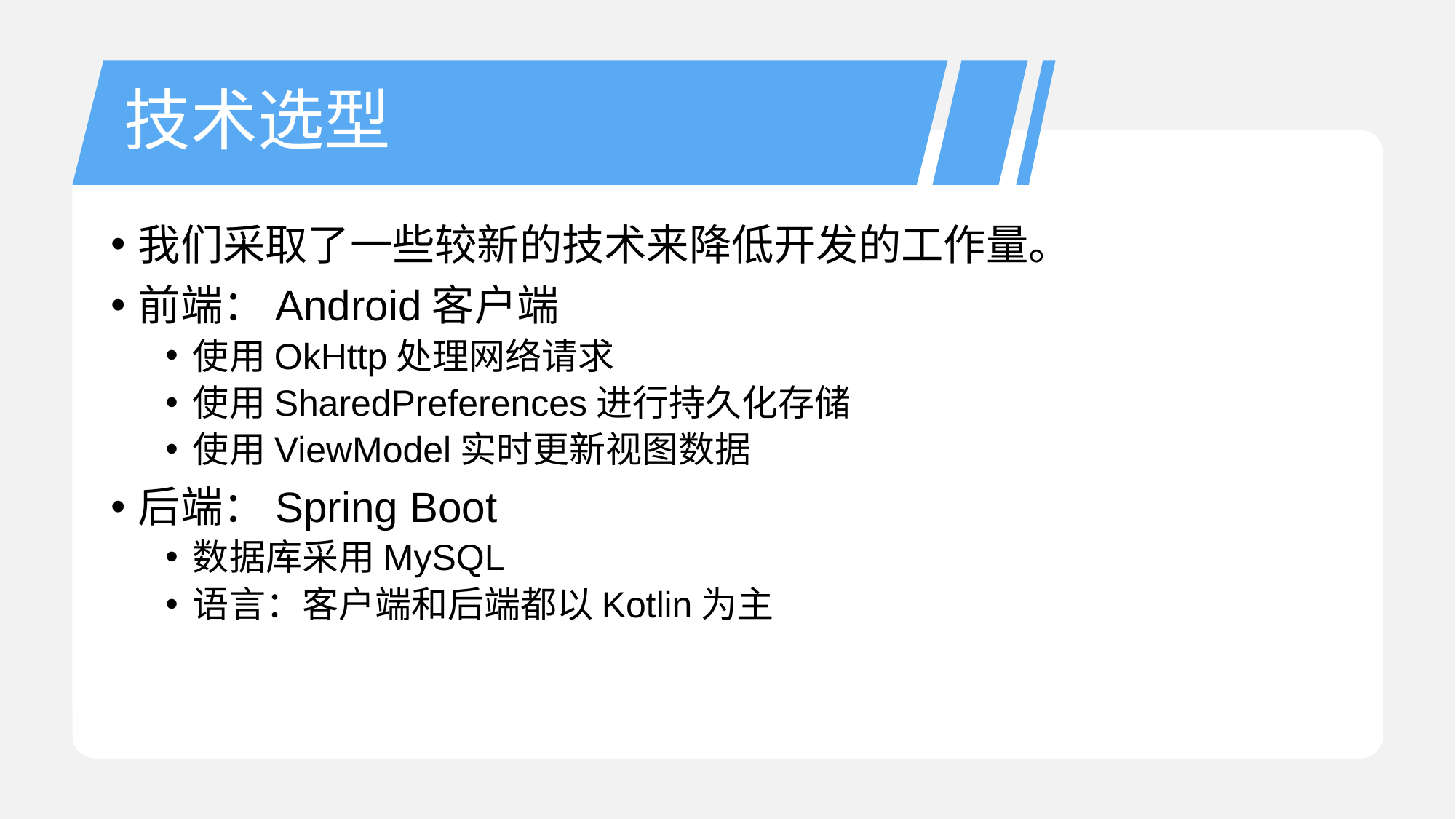

# 技术选型
我们采取了一些较新的技术来降低开发的工作量。
前端：Android客户端
使用OkHttp处理网络请求
使用SharedPreferences进行持久化存储
使用ViewModel实时更新视图数据
后端：Spring Boot
数据库采用MySQL
语言：客户端和后端都以Kotlin为主